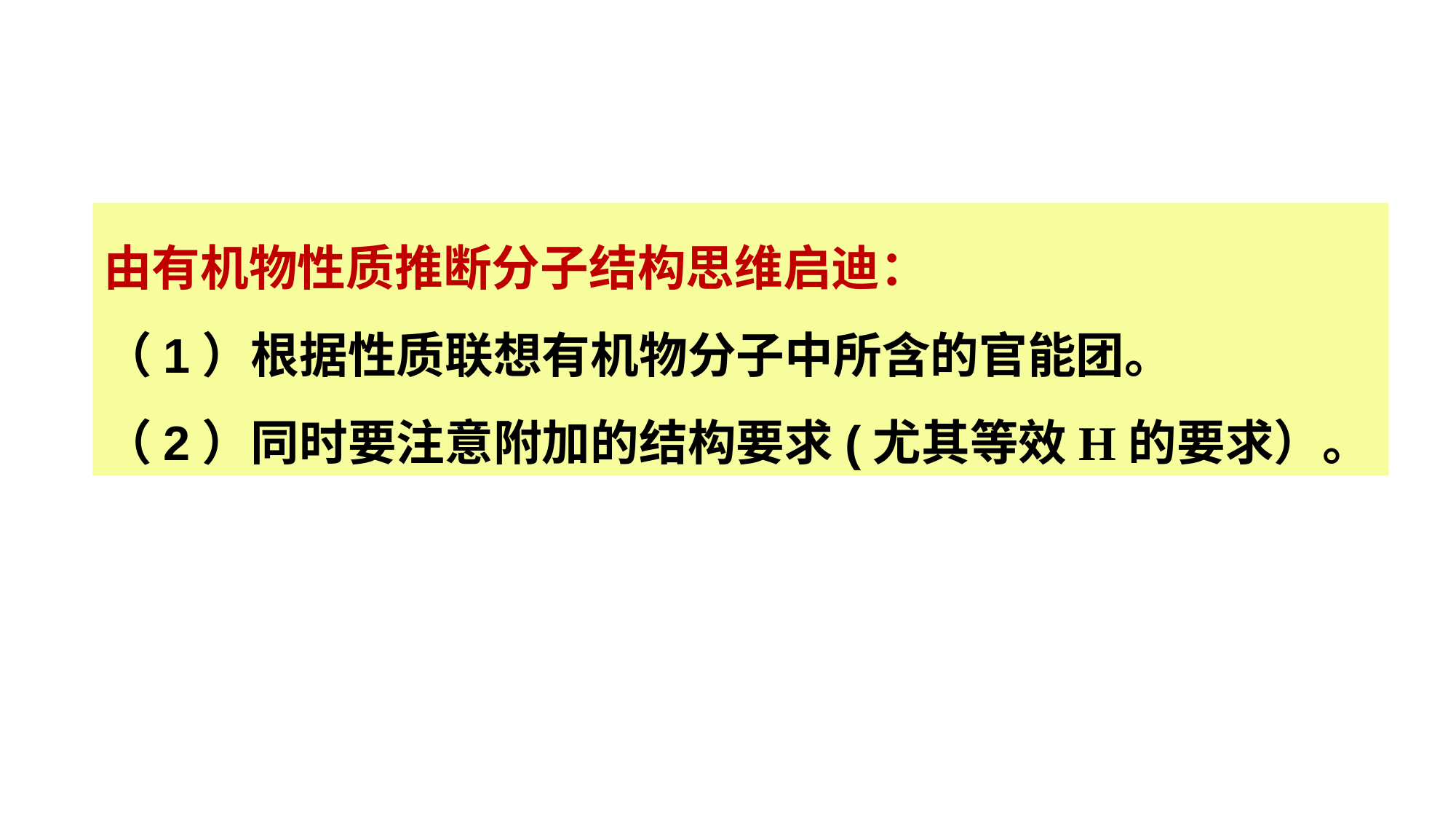

由有机物性质推断分子结构思维启迪：
（1）根据性质联想有机物分子中所含的官能团。
（2）同时要注意附加的结构要求(尤其等效H的要求）。